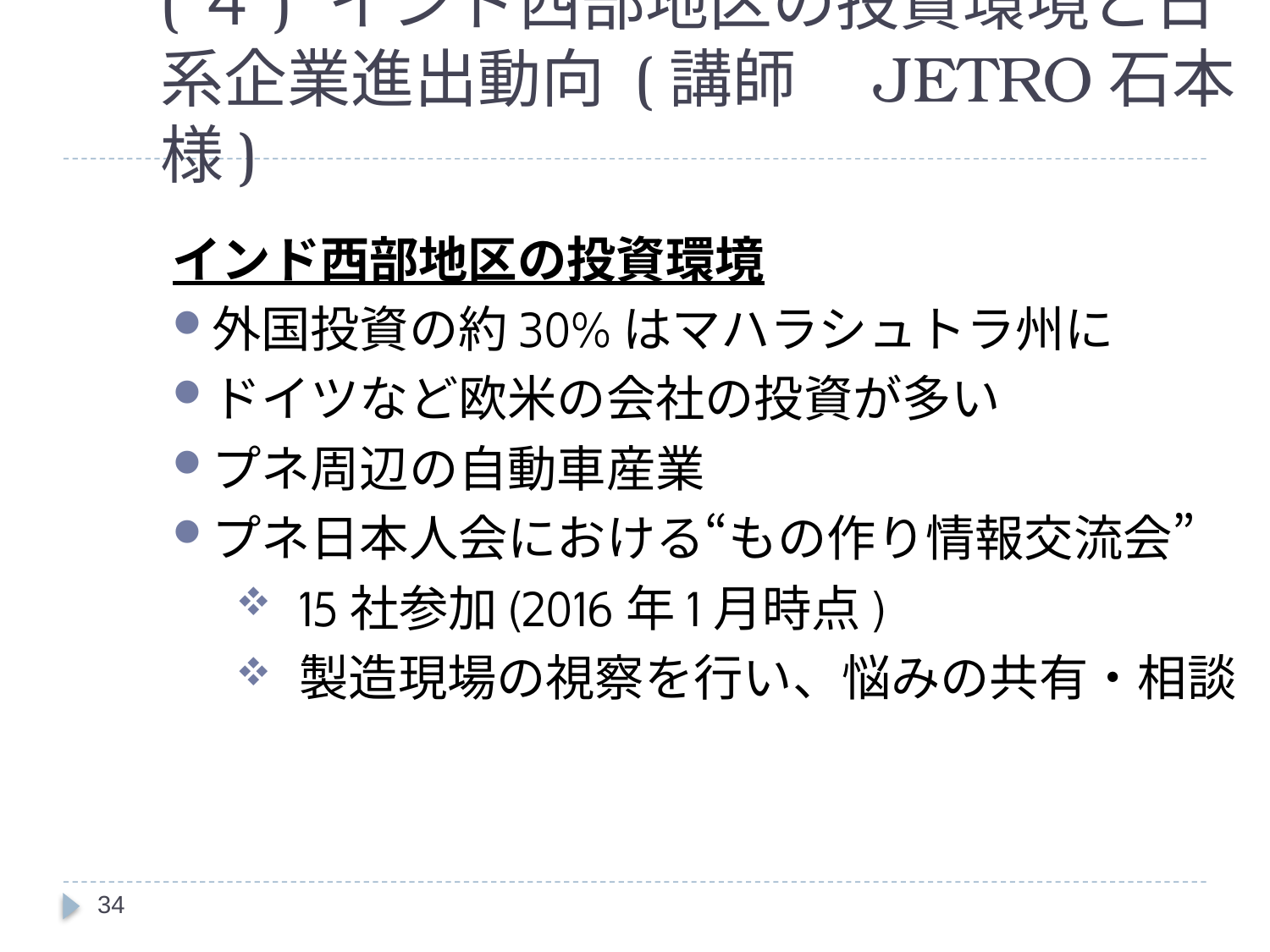

# (４) インド西部地区の投資環境と日系企業進出動向 (講師　JETRO石本様)
インド西部地区の投資環境
外国投資の約30%はマハラシュトラ州に
ドイツなど欧米の会社の投資が多い
プネ周辺の自動車産業
プネ日本人会における“もの作り情報交流会”
15社参加(2016年1月時点)
製造現場の視察を行い、悩みの共有・相談

34